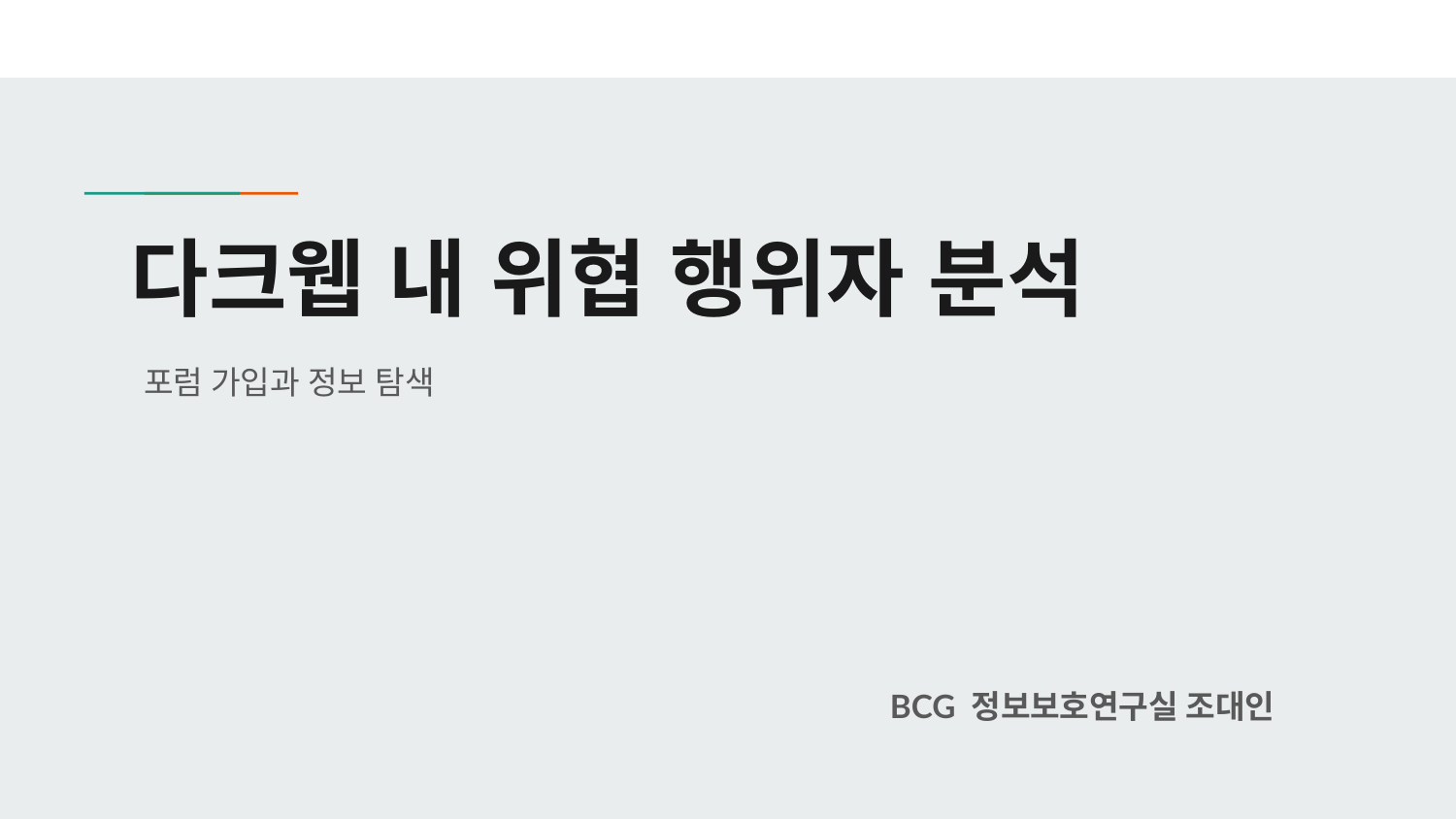

# 다크웹 내 위협 행위자 분석
포럼 가입과 정보 탐색
BCG 정보보호연구실 조대인